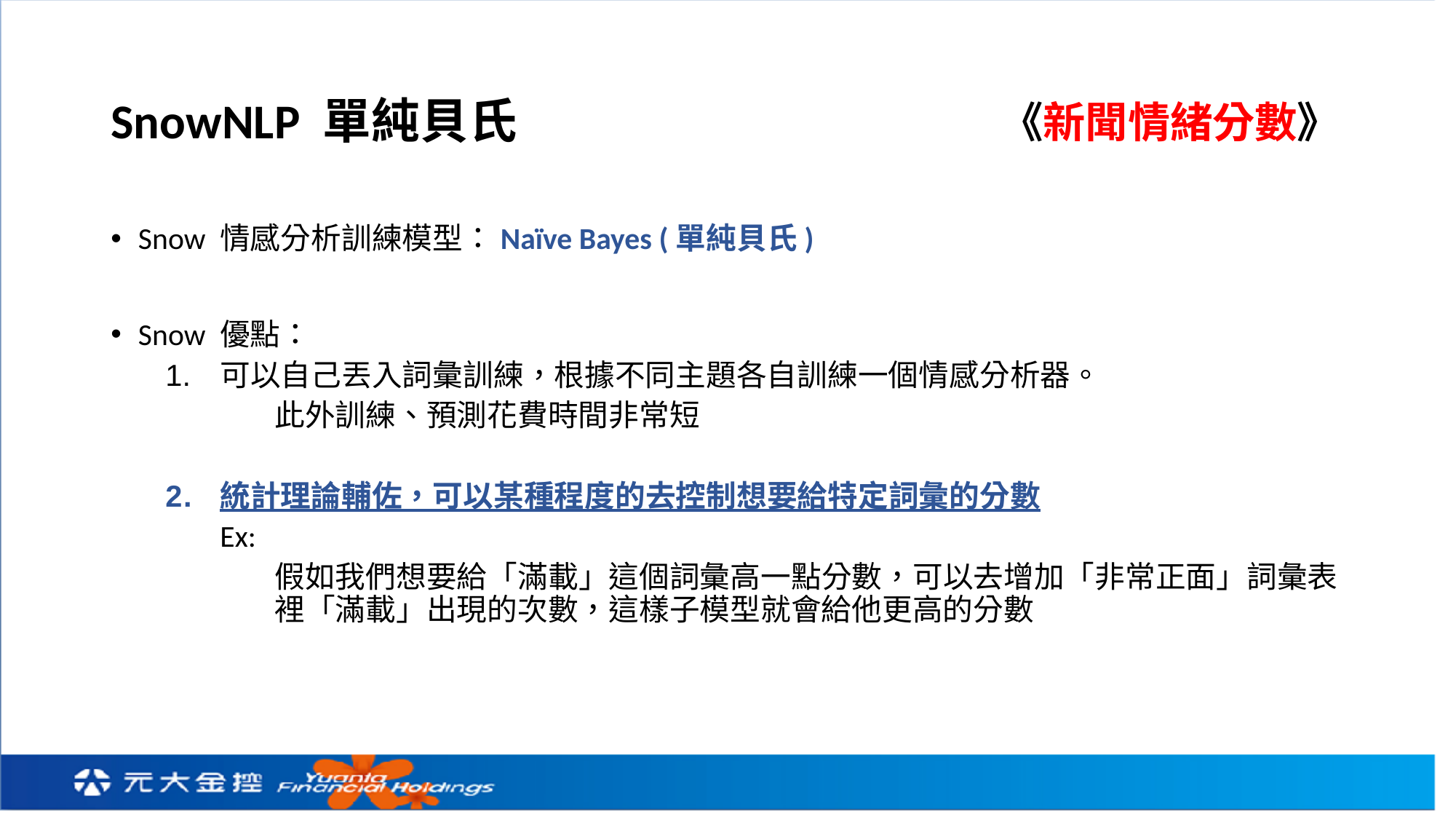

# SnowNLP 單純貝氏
《新聞情緒分數》
Snow 情感分析訓練模型：Naïve Bayes (單純貝氏)

Snow 優點：
可以自己丟入詞彙訓練，根據不同主題各自訓練一個情感分析器。
	此外訓練、預測花費時間非常短

統計理論輔佐，可以某種程度的去控制想要給特定詞彙的分數
Ex:
假如我們想要給「滿載」這個詞彙高一點分數，可以去增加「非常正面」詞彙表裡「滿載」出現的次數，這樣子模型就會給他更高的分數